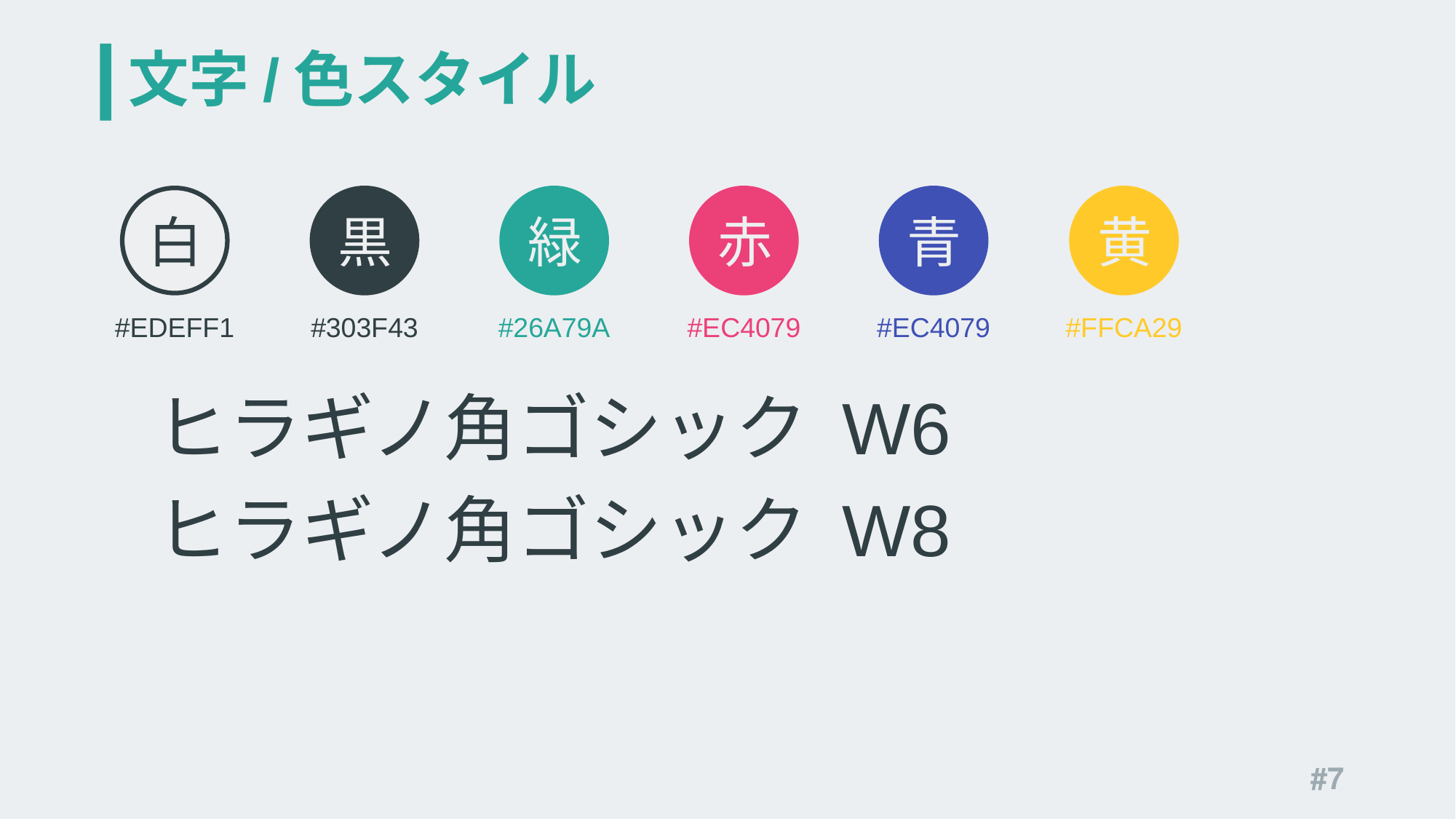

# 文字/色スタイル
白
黒
緑
赤
青
黄
#EDEFF1
#303F43
#26A79A
#EC4079
#EC4079
#FFCA29
ヒラギノ角ゴシック W6
ヒラギノ角ゴシック W8

#7